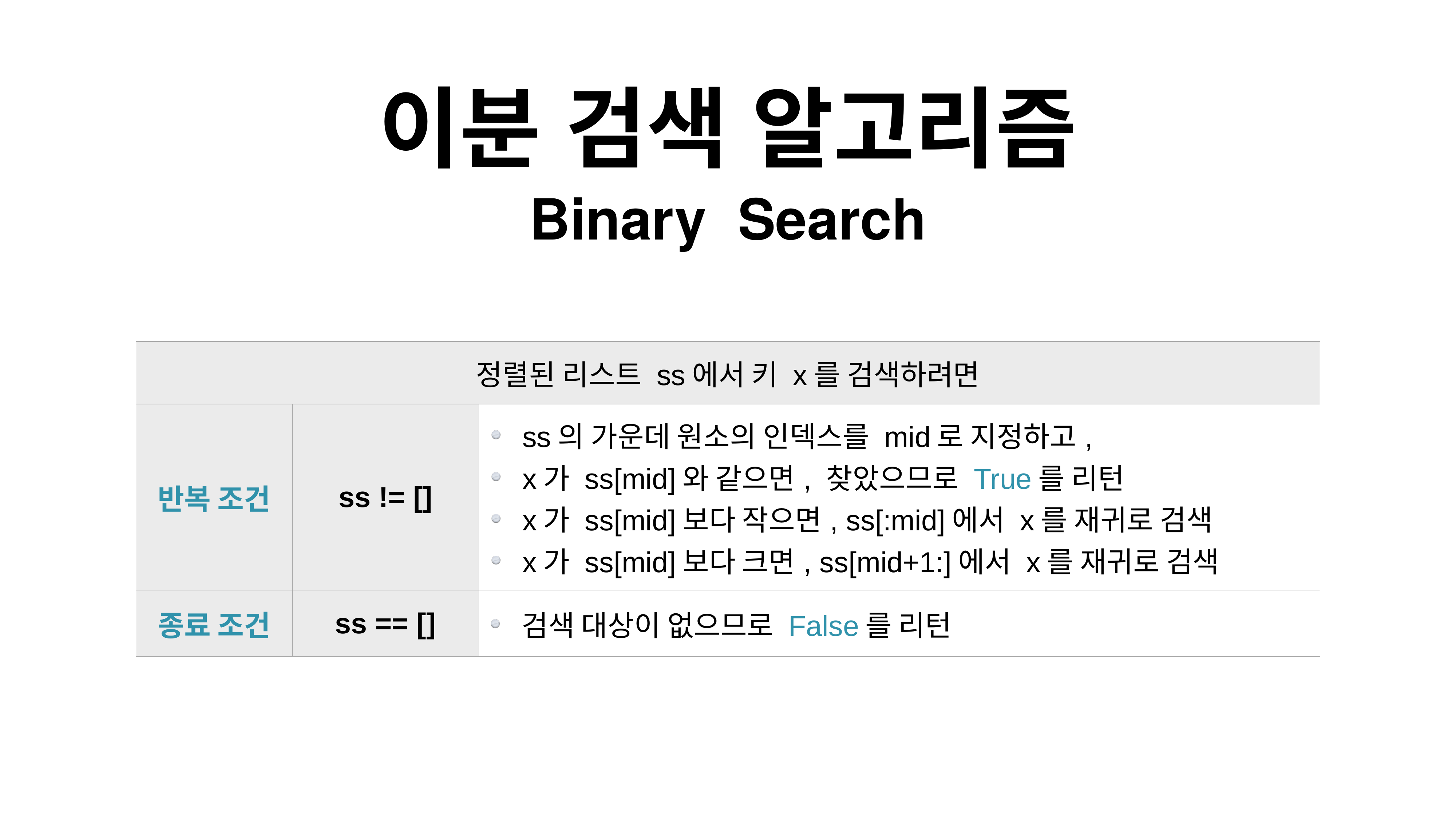

이분 검색 알고리즘
Binary  Search
| 정렬된 리스트 ss에서 키 x를 검색하려면 |  |  |
| --- | --- | --- |
| 반복 조건 | ss != [] | ss의 가운데 원소의 인덱스를 mid로 지정하고, x가 ss[mid]와 같으면, 찾았으므로 True를 리턴 x가 ss[mid]보다 작으면, ss[:mid]에서 x를 재귀로 검색 x가 ss[mid]보다 크면, ss[mid+1:]에서 x를 재귀로 검색 |
| 종료 조건 | ss == [] | 검색 대상이 없으므로 False를 리턴 |